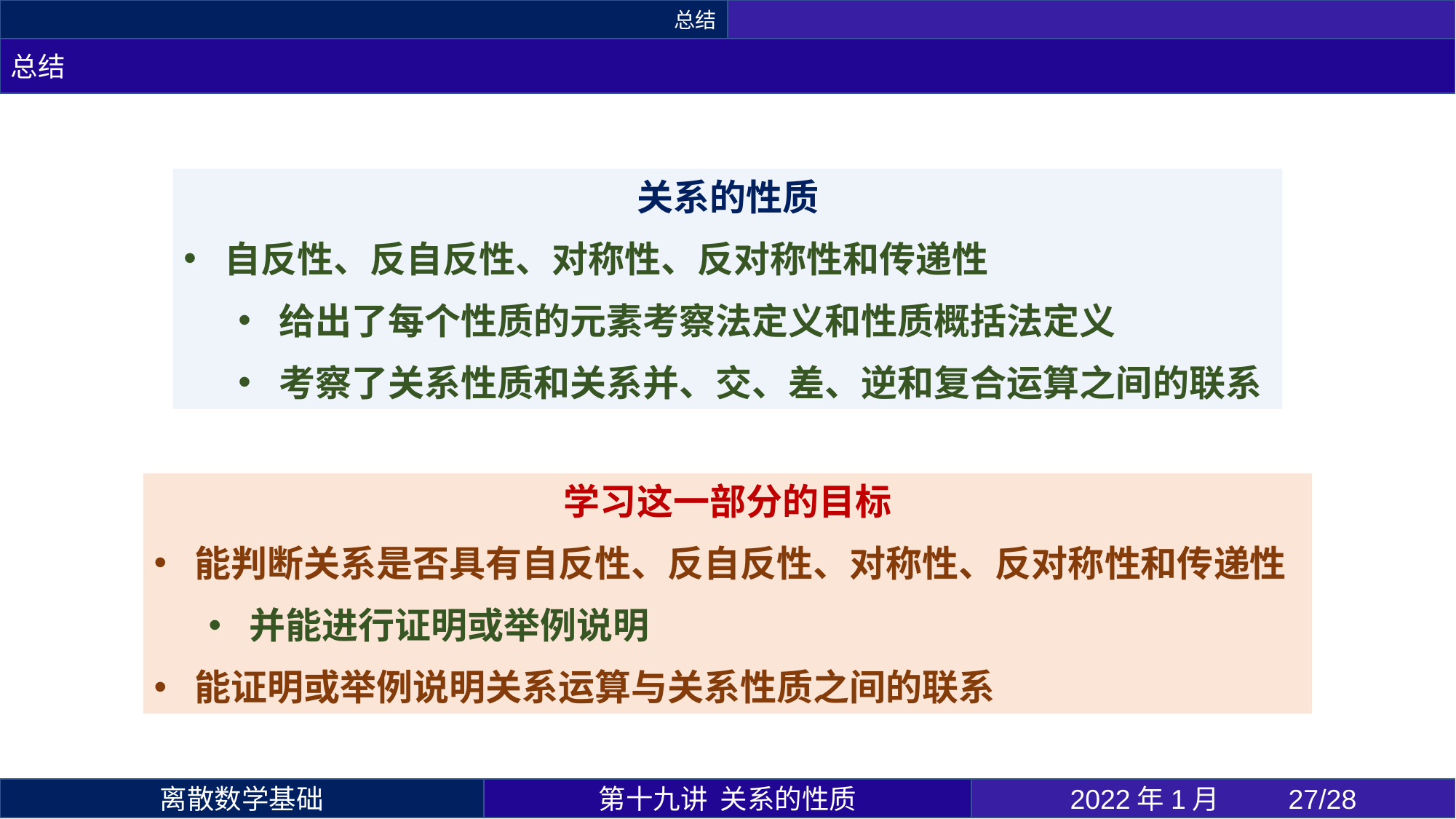

总结
总结
关系的性质
自反性、反自反性、对称性、反对称性和传递性
给出了每个性质的元素考察法定义和性质概括法定义
考察了关系性质和关系并、交、差、逆和复合运算之间的联系
学习这一部分的目标
能判断关系是否具有自反性、反自反性、对称性、反对称性和传递性
并能进行证明或举例说明
能证明或举例说明关系运算与关系性质之间的联系
第十九讲  关系的性质
2022年1月 	27/28
离散数学基础